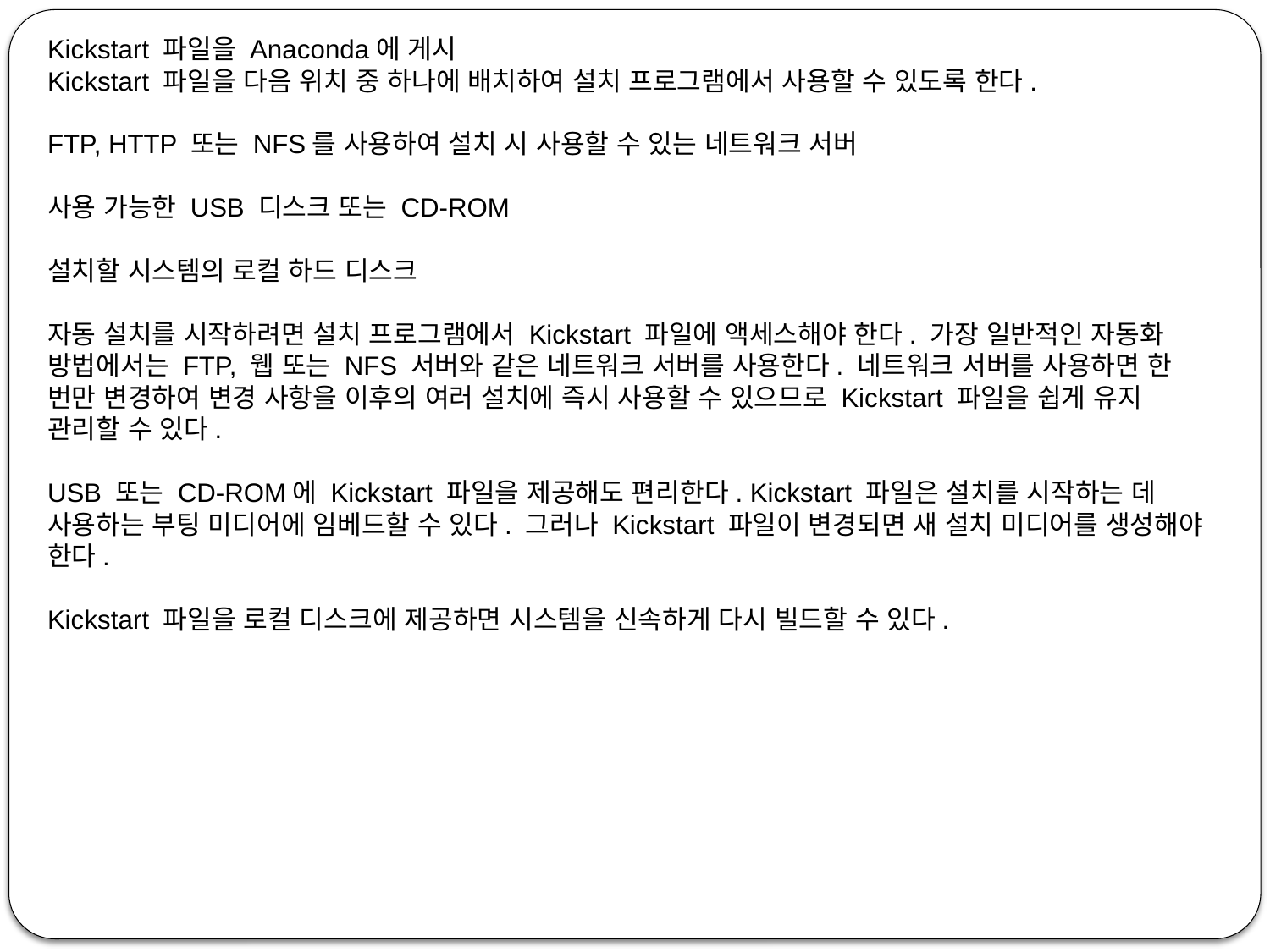

Kickstart 파일을 Anaconda에 게시
Kickstart 파일을 다음 위치 중 하나에 배치하여 설치 프로그램에서 사용할 수 있도록 한다.

FTP, HTTP 또는 NFS를 사용하여 설치 시 사용할 수 있는 네트워크 서버

사용 가능한 USB 디스크 또는 CD-ROM

설치할 시스템의 로컬 하드 디스크

자동 설치를 시작하려면 설치 프로그램에서 Kickstart 파일에 액세스해야 한다. 가장 일반적인 자동화 방법에서는 FTP, 웹 또는 NFS 서버와 같은 네트워크 서버를 사용한다. 네트워크 서버를 사용하면 한 번만 변경하여 변경 사항을 이후의 여러 설치에 즉시 사용할 수 있으므로 Kickstart 파일을 쉽게 유지 관리할 수 있다.

USB 또는 CD-ROM에 Kickstart 파일을 제공해도 편리한다. Kickstart 파일은 설치를 시작하는 데 사용하는 부팅 미디어에 임베드할 수 있다. 그러나 Kickstart 파일이 변경되면 새 설치 미디어를 생성해야 한다.

Kickstart 파일을 로컬 디스크에 제공하면 시스템을 신속하게 다시 빌드할 수 있다.